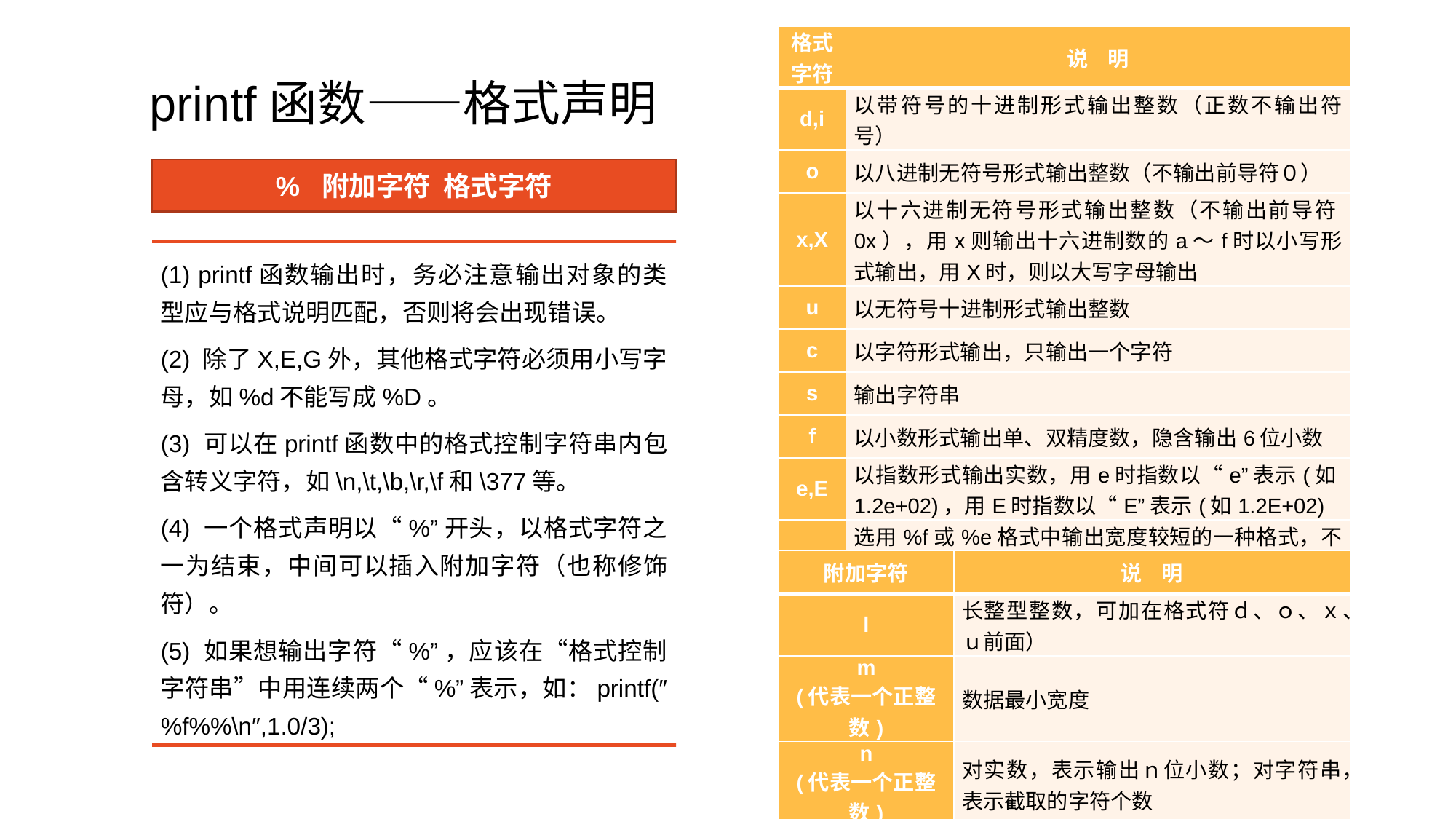

# printf函数——格式声明
| 格式 字符 | 说 明 |
| --- | --- |
| d,i | 以带符号的十进制形式输出整数（正数不输出符号） |
| o | 以八进制无符号形式输出整数（不输出前导符０） |
| x,X | 以十六进制无符号形式输出整数（不输出前导符0x），用x则输出十六进制数的a～f时以小写形式输出，用X时，则以大写字母输出 |
| u | 以无符号十进制形式输出整数 |
| c | 以字符形式输出，只输出一个字符 |
| s | 输出字符串 |
| f | 以小数形式输出单、双精度数，隐含输出6位小数 |
| e,E | 以指数形式输出实数，用e时指数以“e”表示(如1.2e+02)，用E时指数以“E”表示(如1.2E+02) |
| g,G | 选用%f或%e格式中输出宽度较短的一种格式，不输出无意义的0。用G时，若以指数形式输出，则指数以大写表示 |
%  附加字符  格式字符
(1) printf函数输出时，务必注意输出对象的类型应与格式说明匹配，否则将会出现错误。
(2) 除了X,E,G外，其他格式字符必须用小写字母，如%d不能写成%D。
(3) 可以在printf函数中的格式控制字符串内包含转义字符，如\n,\t,\b,\r,\f和\377等。
(4) 一个格式声明以“%”开头，以格式字符之一为结束，中间可以插入附加字符（也称修饰符）。
(5) 如果想输出字符“%”，应该在“格式控制字符串”中用连续两个“%”表示，如：printf(″%f%%\n″,1.0/3);
| 附加字符 | 说 明 |
| --- | --- |
| l | 长整型整数，可加在格式符ｄ、ｏ、ｘ、ｕ前面） |
| m (代表一个正整数) | 数据最小宽度 |
| n (代表一个正整数) | 对实数，表示输出ｎ位小数；对字符串，表示截取的字符个数 |
| - | 输出的数字或字符在域内向左靠 |